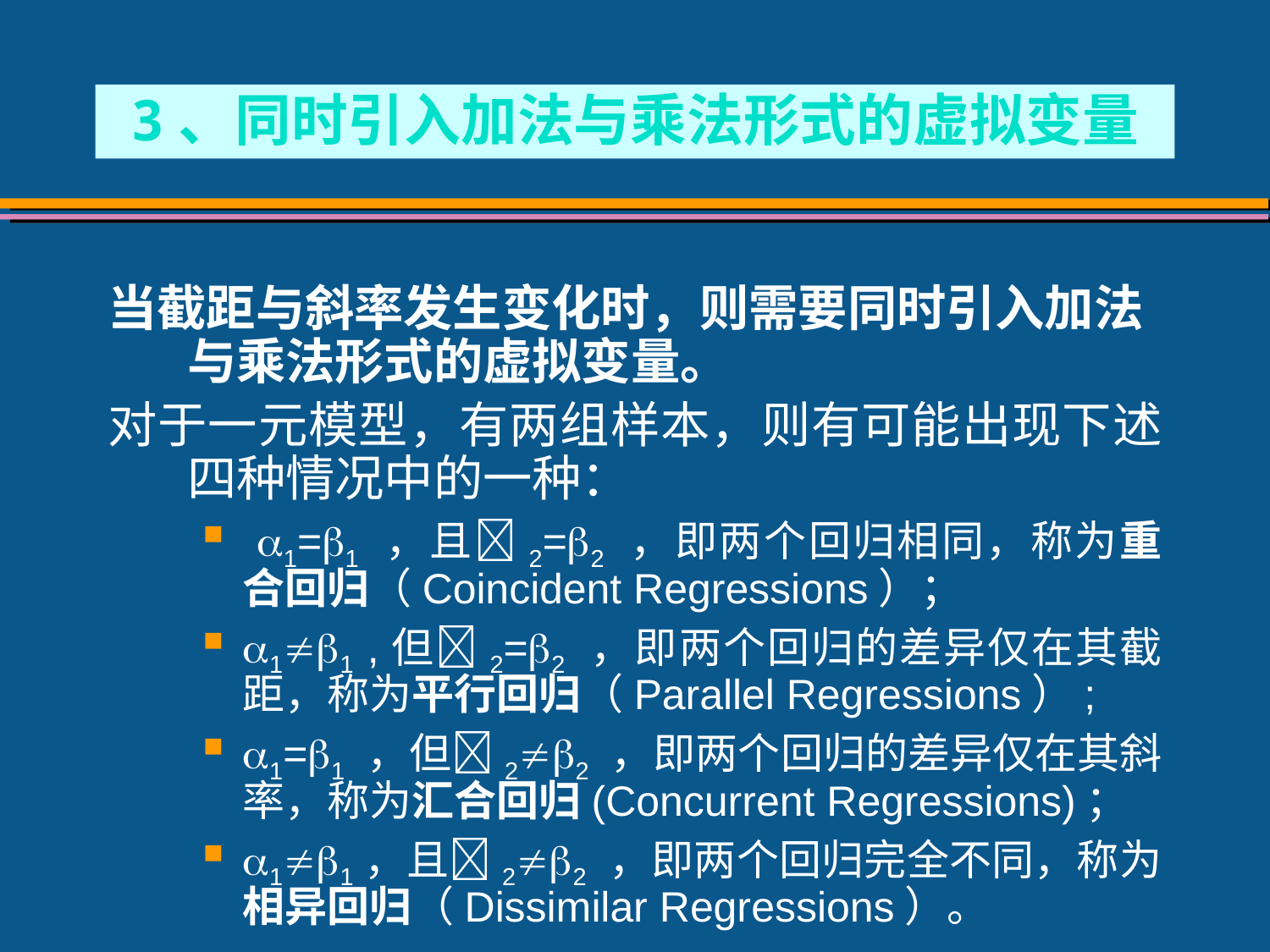

# 3、同时引入加法与乘法形式的虚拟变量
当截距与斜率发生变化时，则需要同时引入加法与乘法形式的虚拟变量。
对于一元模型，有两组样本，则有可能出现下述四种情况中的一种：
 α1=β1 ，且α2=β2 ，即两个回归相同，称为重合回归（Coincident Regressions）；
α1≠β1 ,但α2=β2 ，即两个回归的差异仅在其截距，称为平行回归（Parallel Regressions）;
α1=β1 ，但α2≠β2 ，即两个回归的差异仅在其斜率，称为汇合回归(Concurrent Regressions)；
α1≠β1，且α2≠β2 ，即两个回归完全不同，称为相异回归（Dissimilar Regressions）。